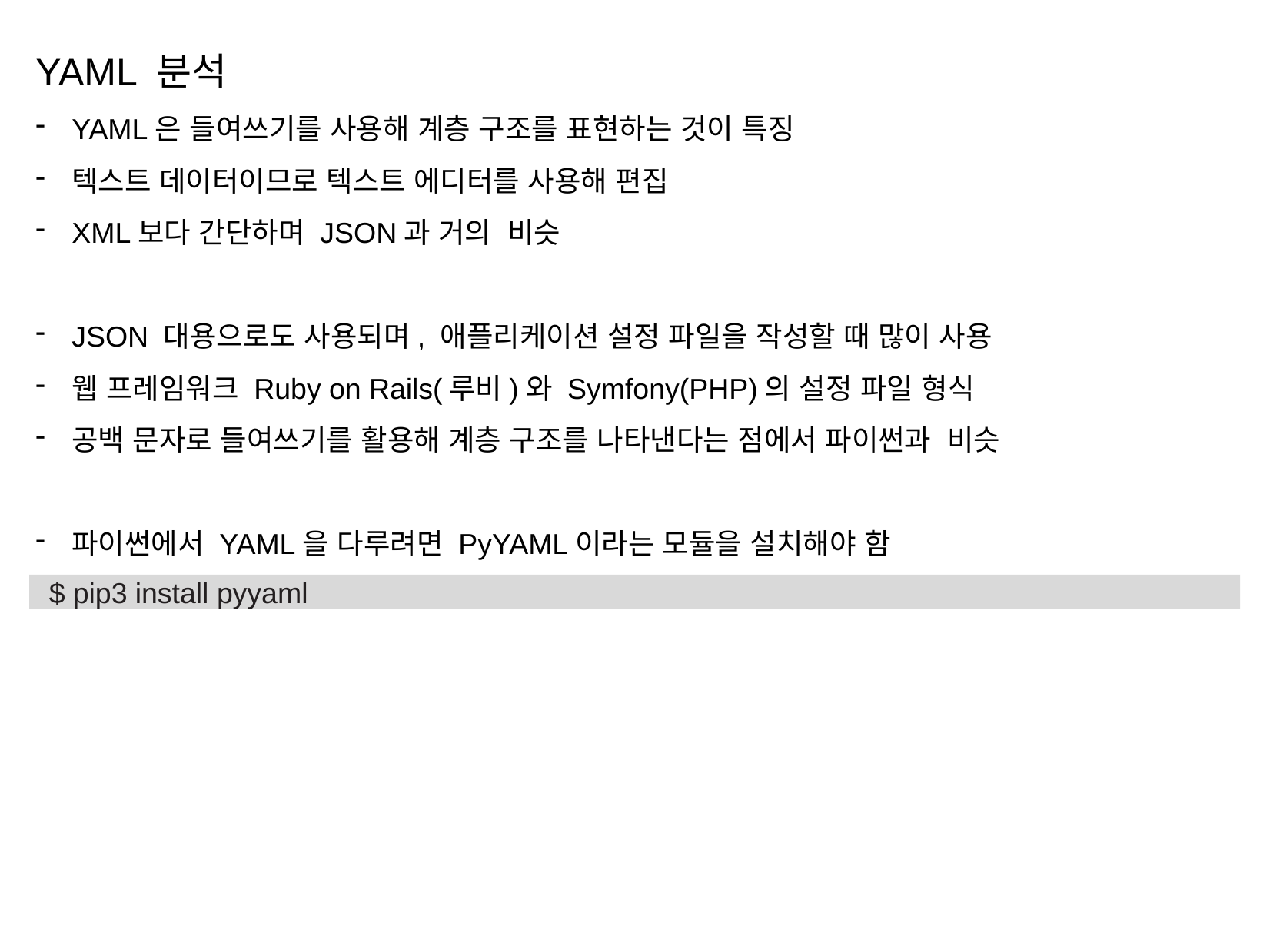

YAML 분석
YAML은 들여쓰기를 사용해 계층 구조를 표현하는 것이 특징
텍스트 데이터이므로 텍스트 에디터를 사용해 편집
XML보다 간단하며 JSON과 거의  비슷

JSON 대용으로도 사용되며, 애플리케이션 설정 파일을 작성할 때 많이 사용
웹 프레임워크 Ruby on Rails(루비)와 Symfony(PHP)의 설정 파일 형식
공백 문자로 들여쓰기를 활용해 계층 구조를 나타낸다는 점에서 파이썬과  비슷

파이썬에서 YAML을 다루려면 PyYAML이라는 모듈을 설치해야 함

$ pip3 install pyyaml